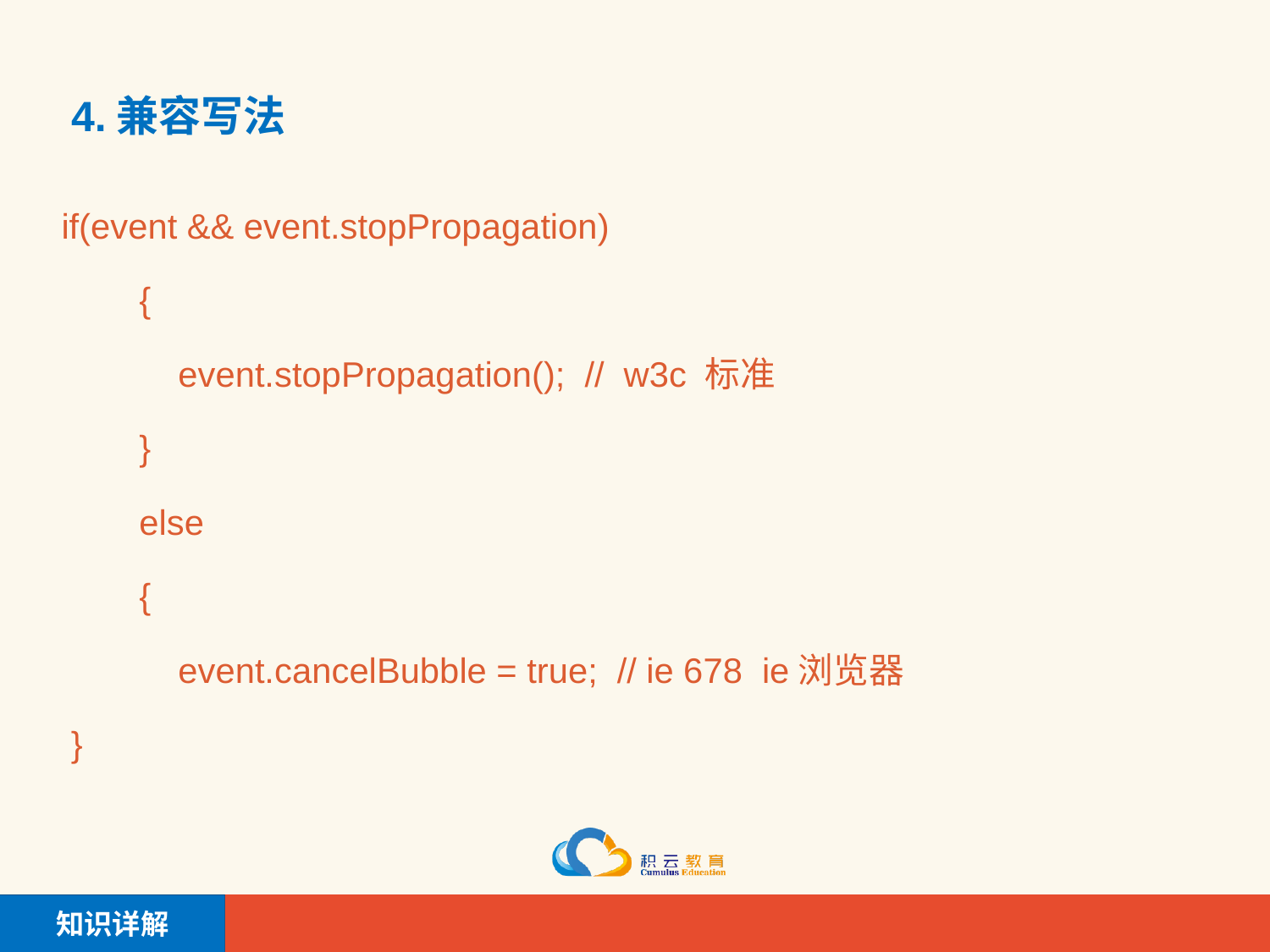

# 4.兼容写法
if(event && event.stopPropagation)
        {
            event.stopPropagation();  //  w3c 标准
        }
        else
        {
            event.cancelBubble = true;  // ie 678  ie浏览器
 }